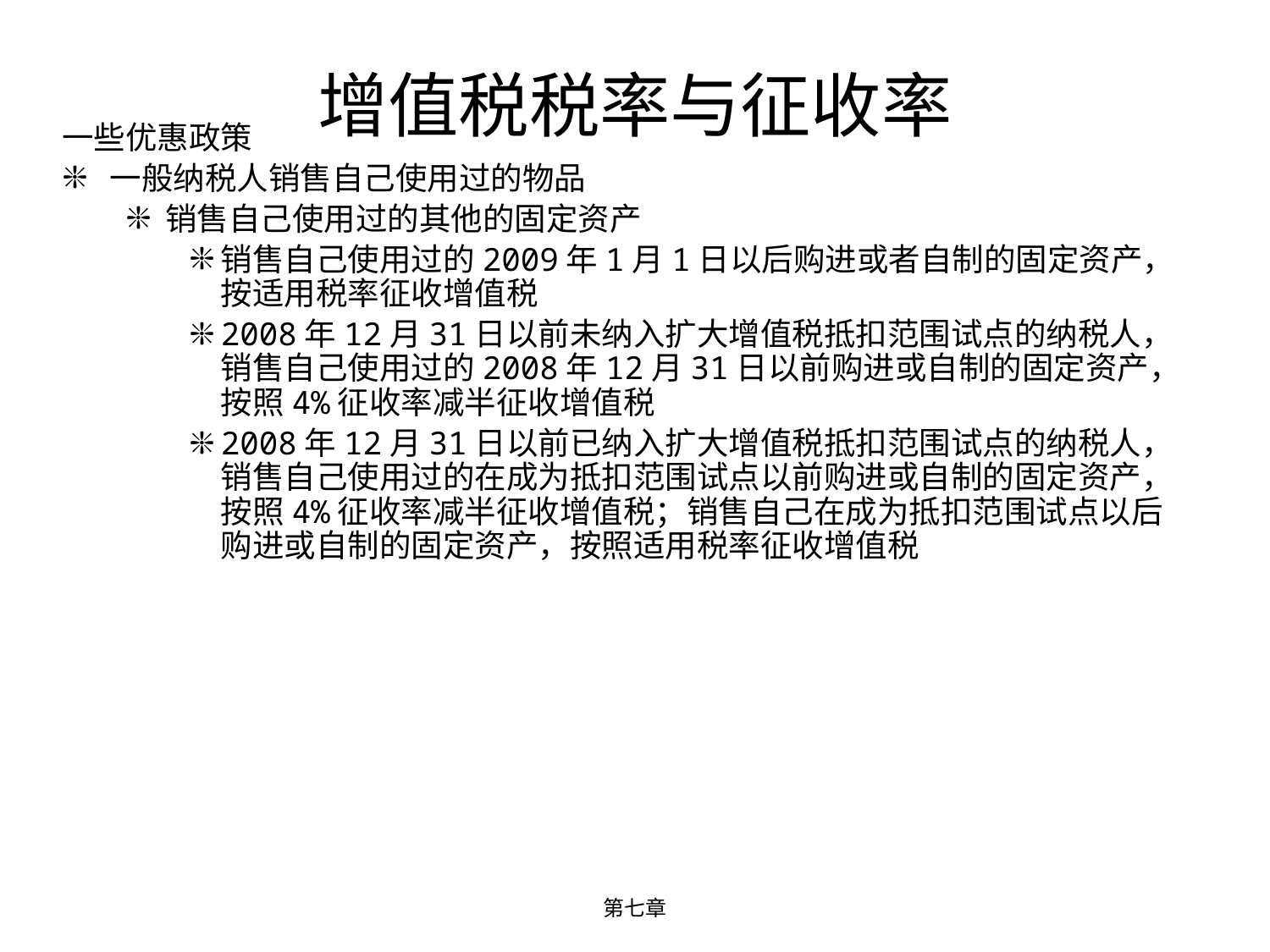

# 增值税税率与征收率
一些优惠政策
一般纳税人销售自己使用过的物品
销售自己使用过的其他的固定资产
销售自己使用过的2009年1月1日以后购进或者自制的固定资产，按适用税率征收增值税
2008年12月31日以前未纳入扩大增值税抵扣范围试点的纳税人，销售自己使用过的2008年12月31日以前购进或自制的固定资产，按照4%征收率减半征收增值税
2008年12月31日以前已纳入扩大增值税抵扣范围试点的纳税人，销售自己使用过的在成为抵扣范围试点以前购进或自制的固定资产，按照4%征收率减半征收增值税；销售自己在成为抵扣范围试点以后购进或自制的固定资产，按照适用税率征收增值税

第七章
35